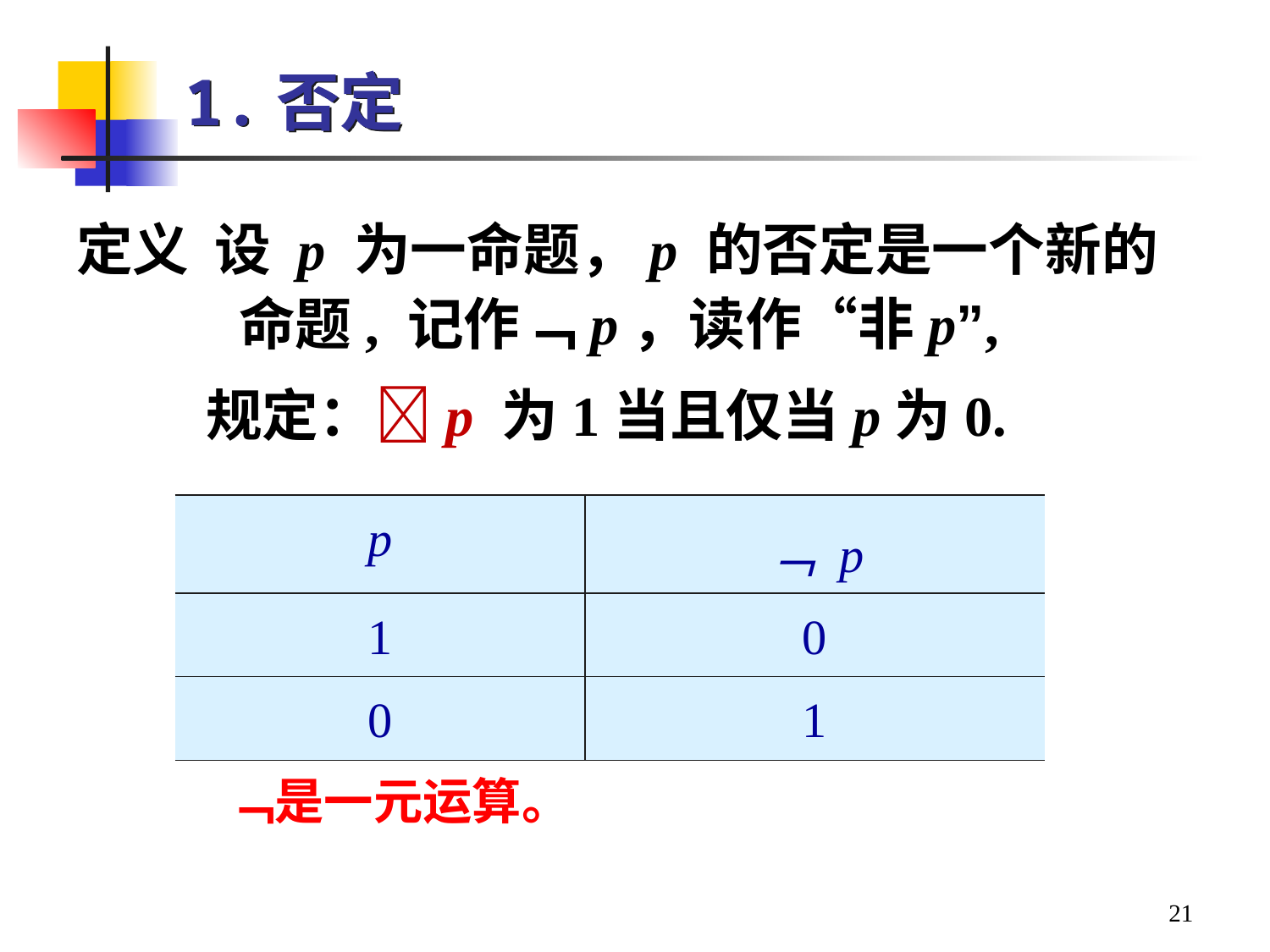

# 1.否定
定义  设 p 为一命题，p 的否定是一个新的	命题, 记作﹁p，读作“非p”,
         规定：¬p 为1当且仅当p为0.

| p | ﹁ p |
| --- | --- |
| 1 | 0 |
| 0 | 1 |
﹁是一元运算。
21